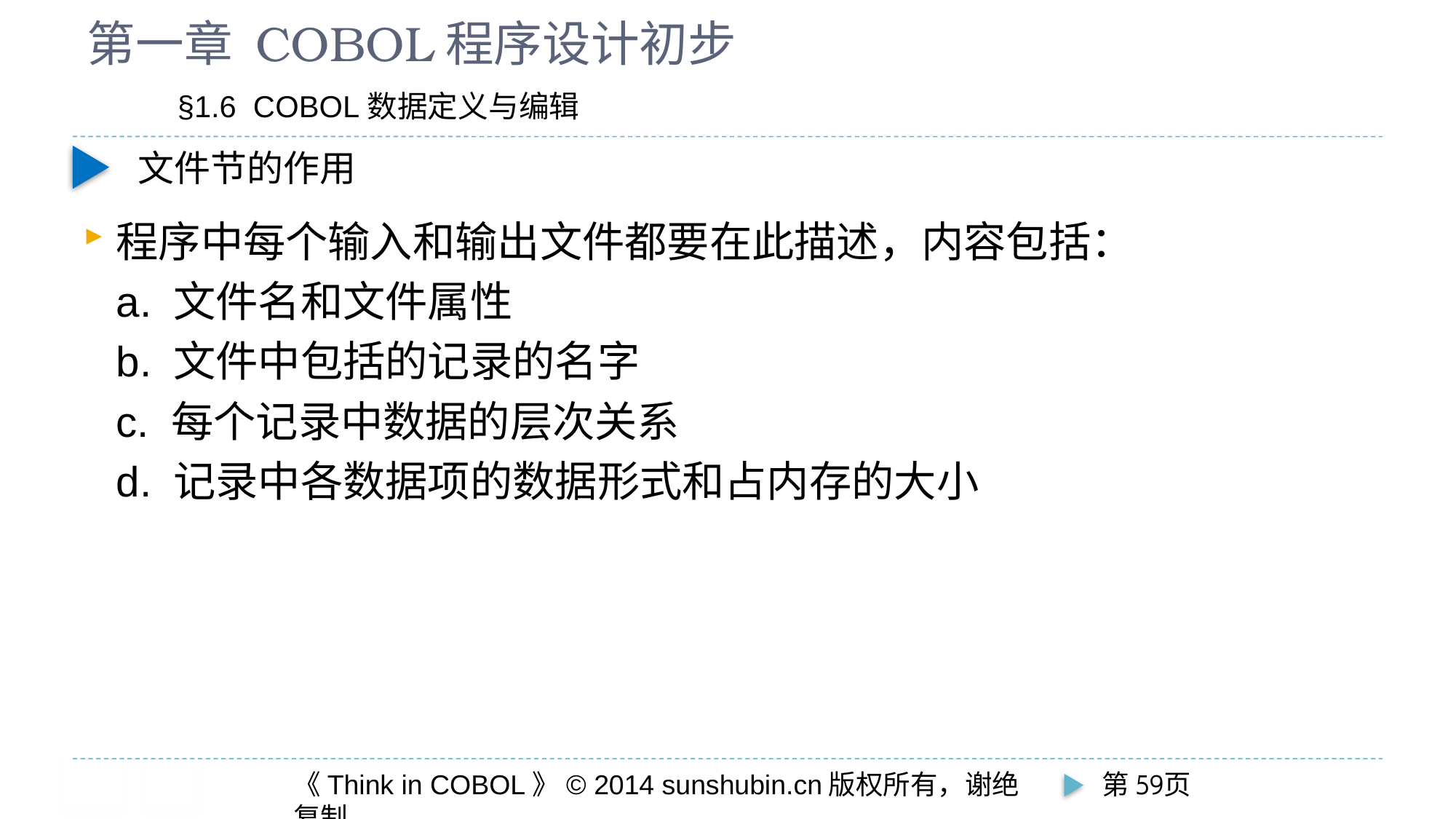

# 第一章 COBOL程序设计初步
 §1.6  COBOL数据定义与编辑
文件节的作用
程序中每个输入和输出文件都要在此描述，内容包括：
	a. 文件名和文件属性
	b. 文件中包括的记录的名字
	c. 每个记录中数据的层次关系
	d. 记录中各数据项的数据形式和占内存的大小